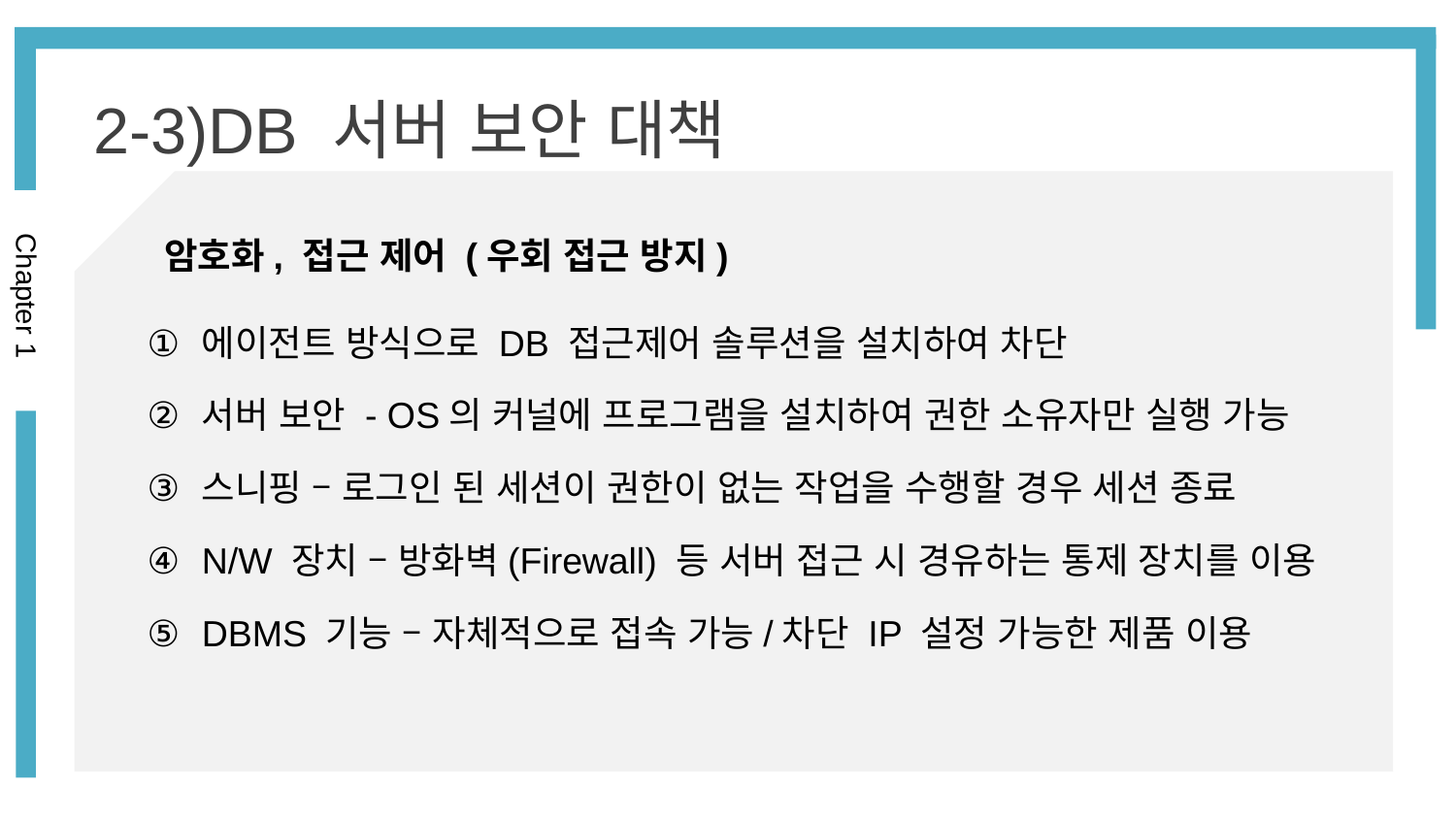

2-3)DB 서버 보안 대책

 암호화, 접근 제어 (우회 접근 방지)

에이전트 방식으로 DB 접근제어 솔루션을 설치하여 차단

서버 보안 - OS의 커널에 프로그램을 설치하여 권한 소유자만 실행 가능

스니핑 – 로그인 된 세션이 권한이 없는 작업을 수행할 경우 세션 종료

N/W 장치 – 방화벽(Firewall) 등 서버 접근 시 경유하는 통제 장치를 이용

DBMS 기능 – 자체적으로 접속 가능/차단 IP 설정 가능한 제품 이용
Chapter 1